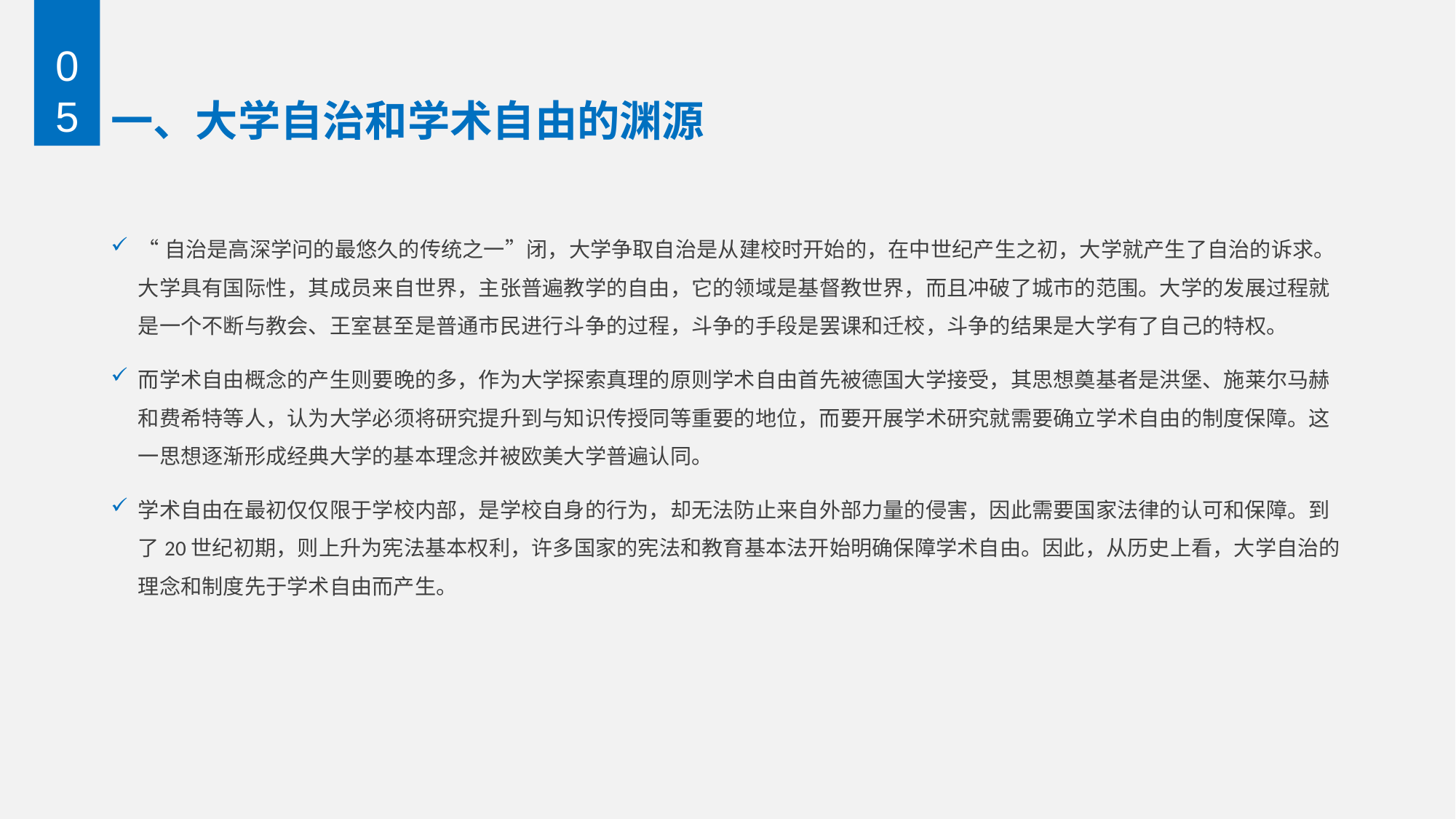

05
# 一、大学自治和学术自由的渊源
“自治是高深学问的最悠久的传统之一”闭，大学争取自治是从建校时开始的，在中世纪产生之初，大学就产生了自治的诉求。大学具有国际性，其成员来自世界，主张普遍教学的自由，它的领域是基督教世界，而且冲破了城市的范围。大学的发展过程就是一个不断与教会、王室甚至是普通市民进行斗争的过程，斗争的手段是罢课和迁校，斗争的结果是大学有了自己的特权。
而学术自由概念的产生则要晚的多，作为大学探索真理的原则学术自由首先被德国大学接受，其思想奠基者是洪堡、施莱尔马赫和费希特等人，认为大学必须将研究提升到与知识传授同等重要的地位，而要开展学术研究就需要确立学术自由的制度保障。这一思想逐渐形成经典大学的基本理念并被欧美大学普遍认同。
学术自由在最初仅仅限于学校内部，是学校自身的行为，却无法防止来自外部力量的侵害，因此需要国家法律的认可和保障。到了20世纪初期，则上升为宪法基本权利，许多国家的宪法和教育基本法开始明确保障学术自由。因此，从历史上看，大学自治的理念和制度先于学术自由而产生。